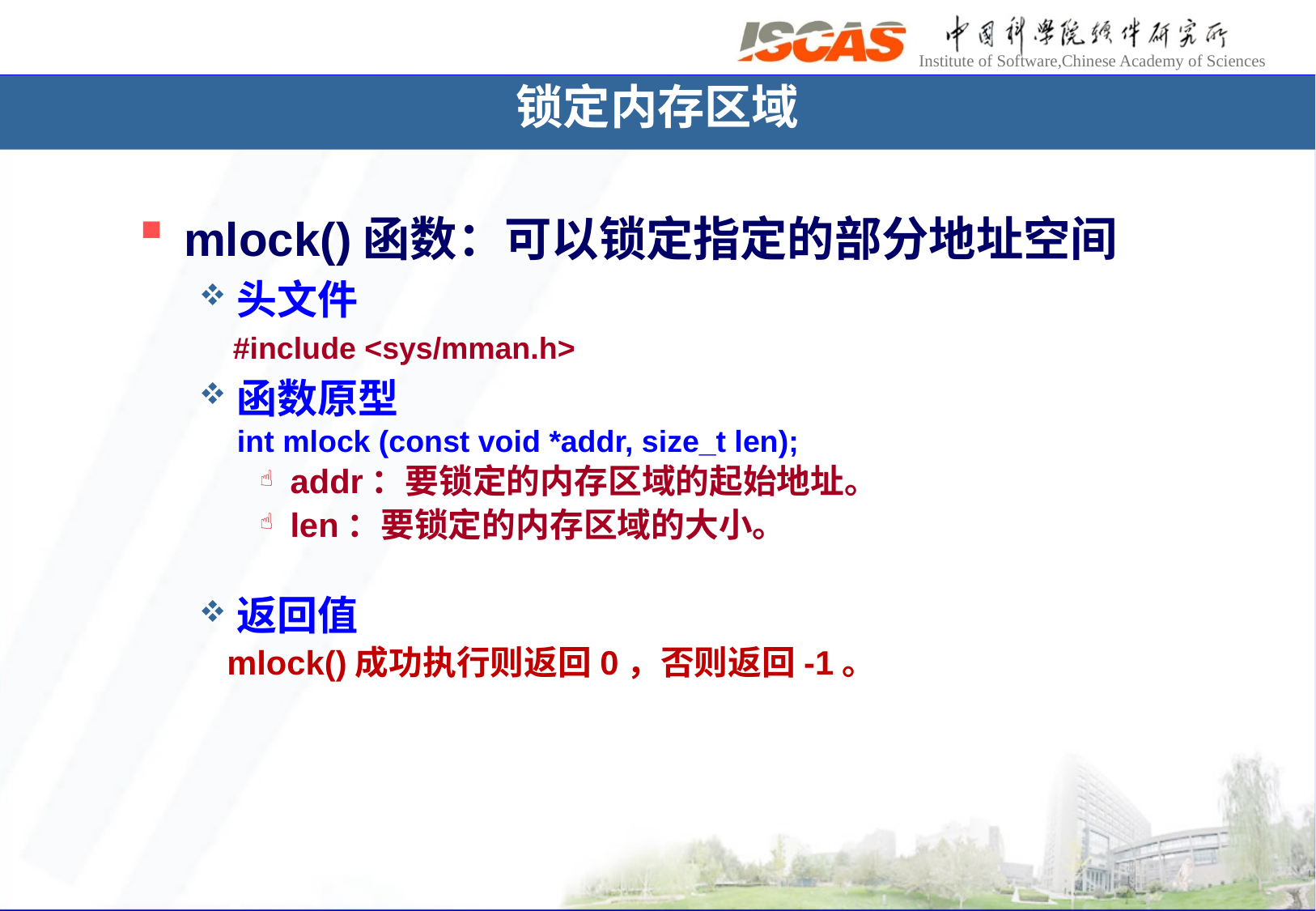

锁定内存区域
mlock()函数：可以锁定指定的部分地址空间
头文件
    #include <sys/mman.h>
函数原型
int mlock (const void *addr, size_t len);
addr：要锁定的内存区域的起始地址。
len：要锁定的内存区域的大小。

返回值
   mlock()成功执行则返回0，否则返回-1。